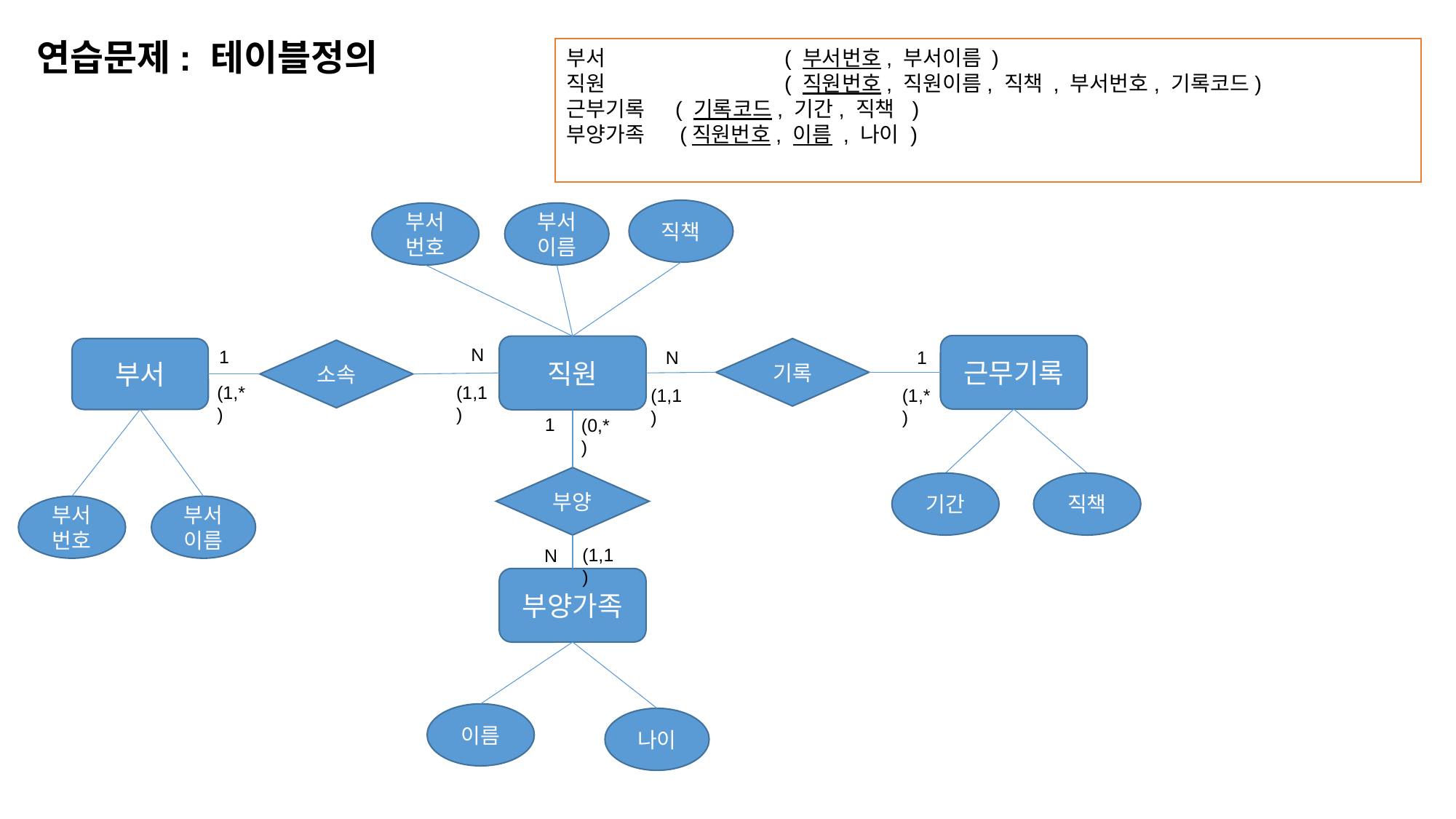

연습문제: 테이블정의
부서		( 부서번호, 부서이름 )
직원		( 직원번호, 직원이름, 직책 , 부서번호, 기록코드)
근부기록	( 기록코드, 기간, 직책  )
부양가족     (직원번호, 이름 , 나이 )
직책
부서번호
부서이름
근무기록
직원
N
부서
기록
1
소속
N
1
(1,*)
(1,1)
(1,1)
(1,*)
   1
(0,*)
부양
기간
직책
부서번호
부서이름
(1,1)
N
부양가족
이름
나이